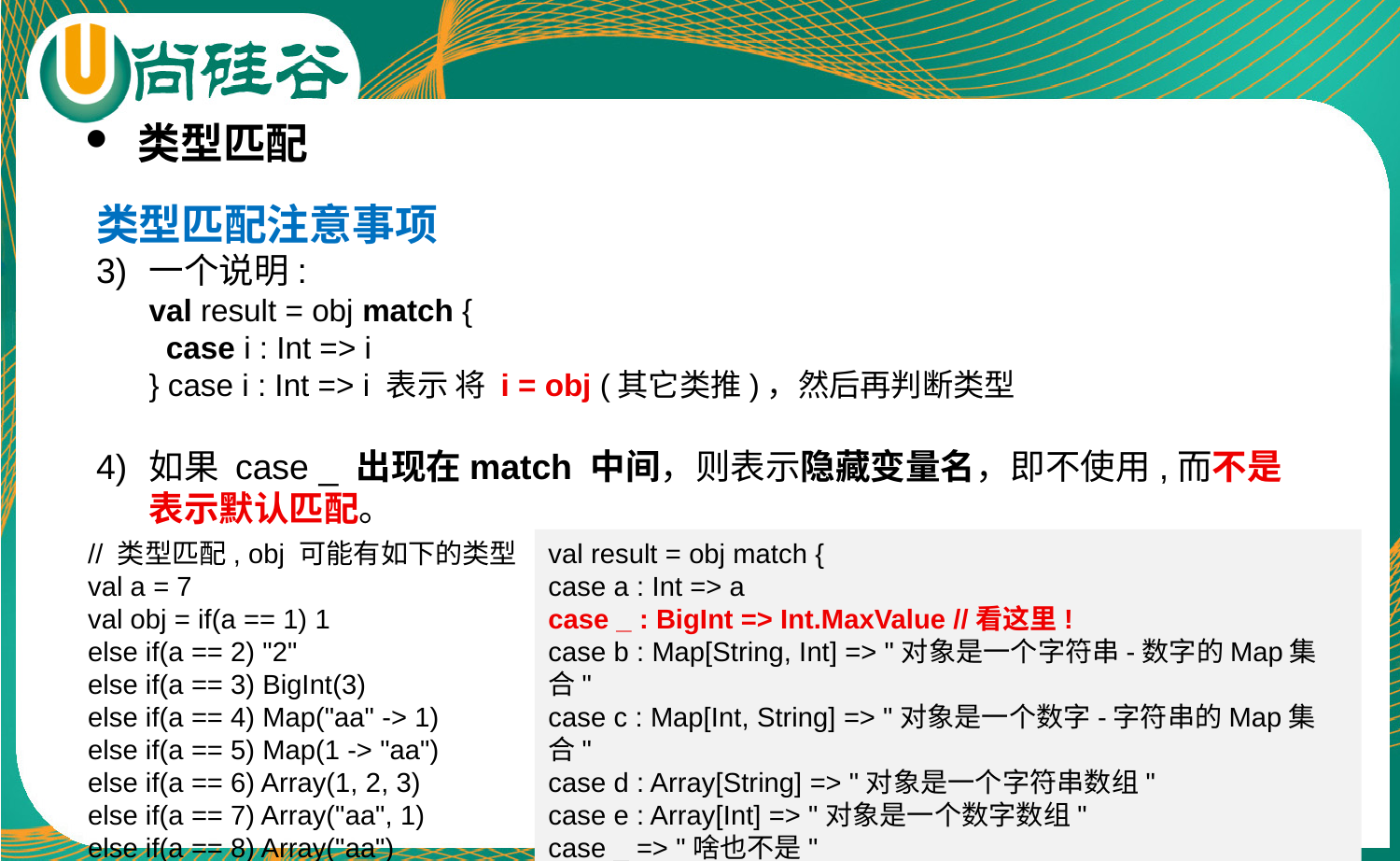

类型匹配

类型匹配注意事项
一个说明:
val result = obj match {
  case i : Int => i
} case i : Int => i 表示 将 i = obj (其它类推)，然后再判断类型

如果 case _ 出现在match 中间，则表示隐藏变量名，即不使用,而不是表示默认匹配。

// 类型匹配, obj 可能有如下的类型
val a = 7
val obj = if(a == 1) 1
else if(a == 2) "2"
else if(a == 3) BigInt(3)
else if(a == 4) Map("aa" -> 1)
else if(a == 5) Map(1 -> "aa")
else if(a == 6) Array(1, 2, 3)
else if(a == 7) Array("aa", 1)
else if(a == 8) Array("aa")
val result = obj match {
case a : Int => a
case _ : BigInt => Int.MaxValue //看这里!
case b : Map[String, Int] => "对象是一个字符串-数字的Map集合"
case c : Map[Int, String] => "对象是一个数字-字符串的Map集合"
case d : Array[String] => "对象是一个字符串数组"
case e : Array[Int] => "对象是一个数字数组"
case _ => "啥也不是"
}
println(result)